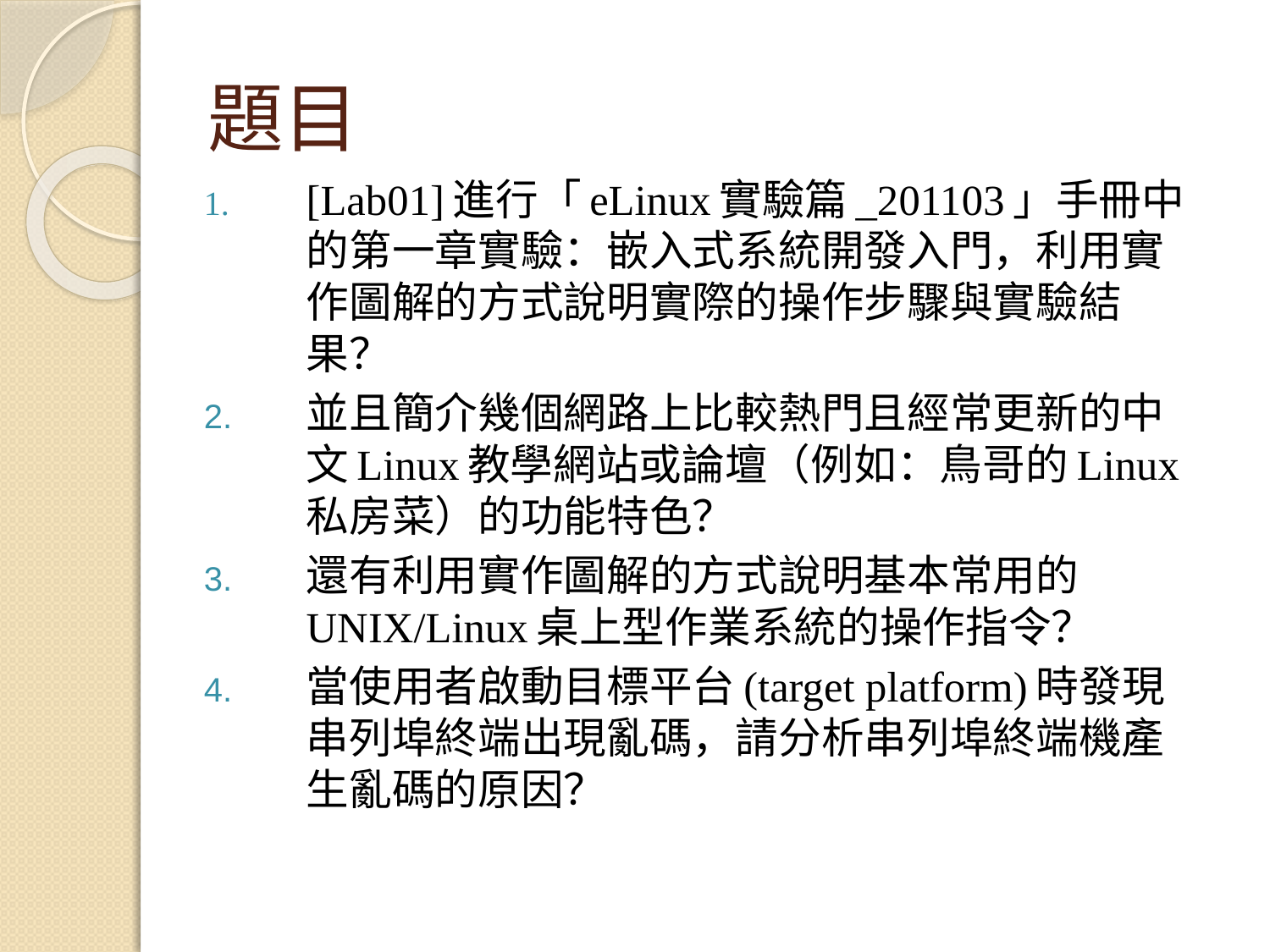

題目
[Lab01]進行「eLinux實驗篇_201103」手冊中的第一章實驗：嵌入式系統開發入門，利用實作圖解的方式說明實際的操作步驟與實驗結果？
並且簡介幾個網路上比較熱門且經常更新的中文Linux教學網站或論壇（例如：鳥哥的Linux私房菜）的功能特色？
還有利用實作圖解的方式說明基本常用的UNIX/Linux桌上型作業系統的操作指令？
當使用者啟動目標平台(target platform)時發現串列埠終端出現亂碼，請分析串列埠終端機產生亂碼的原因？